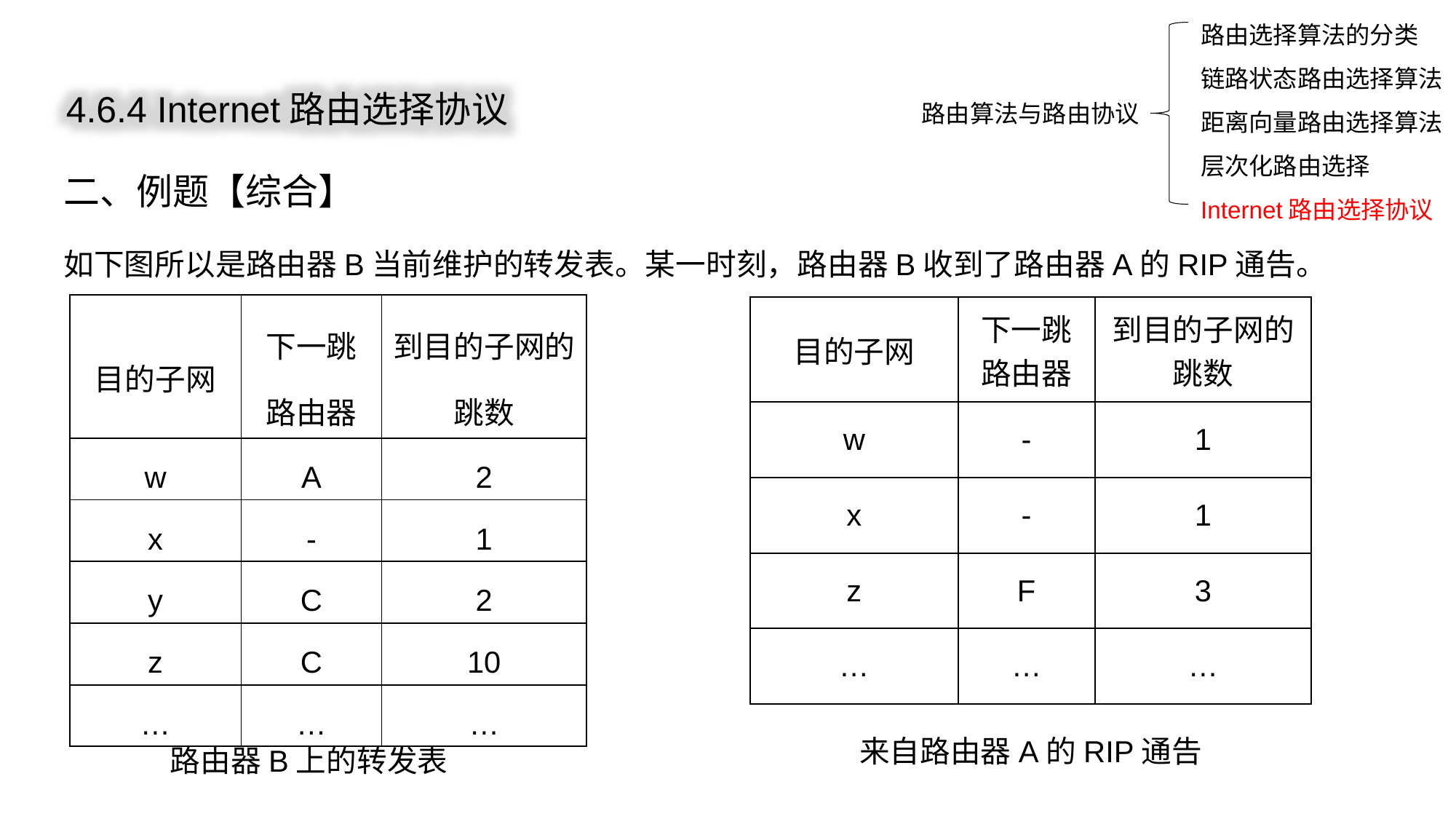

路由选择算法的分类
链路状态路由选择算法
距离向量路由选择算法
层次化路由选择
Internet路由选择协议

4.6.4 Internet路由选择协议
路由算法与路由协议
二、例题【综合】
如下图所以是路由器B当前维护的转发表。某一时刻，路由器B收到了路由器A的RIP通告。
| 目的子网 | 下一跳路由器 | 到目的子网的跳数 |
| --- | --- | --- |
| w | A | 2 |
| x | - | 1 |
| y | C | 2 |
| z | C | 10 |
| … | … | … |
| 目的子网 | 下一跳路由器 | 到目的子网的跳数 |
| --- | --- | --- |
| w | - | 1 |
| x | - | 1 |
| z | F | 3 |
| … | … | … |
路由器B上的转发表
来自路由器A的RIP通告